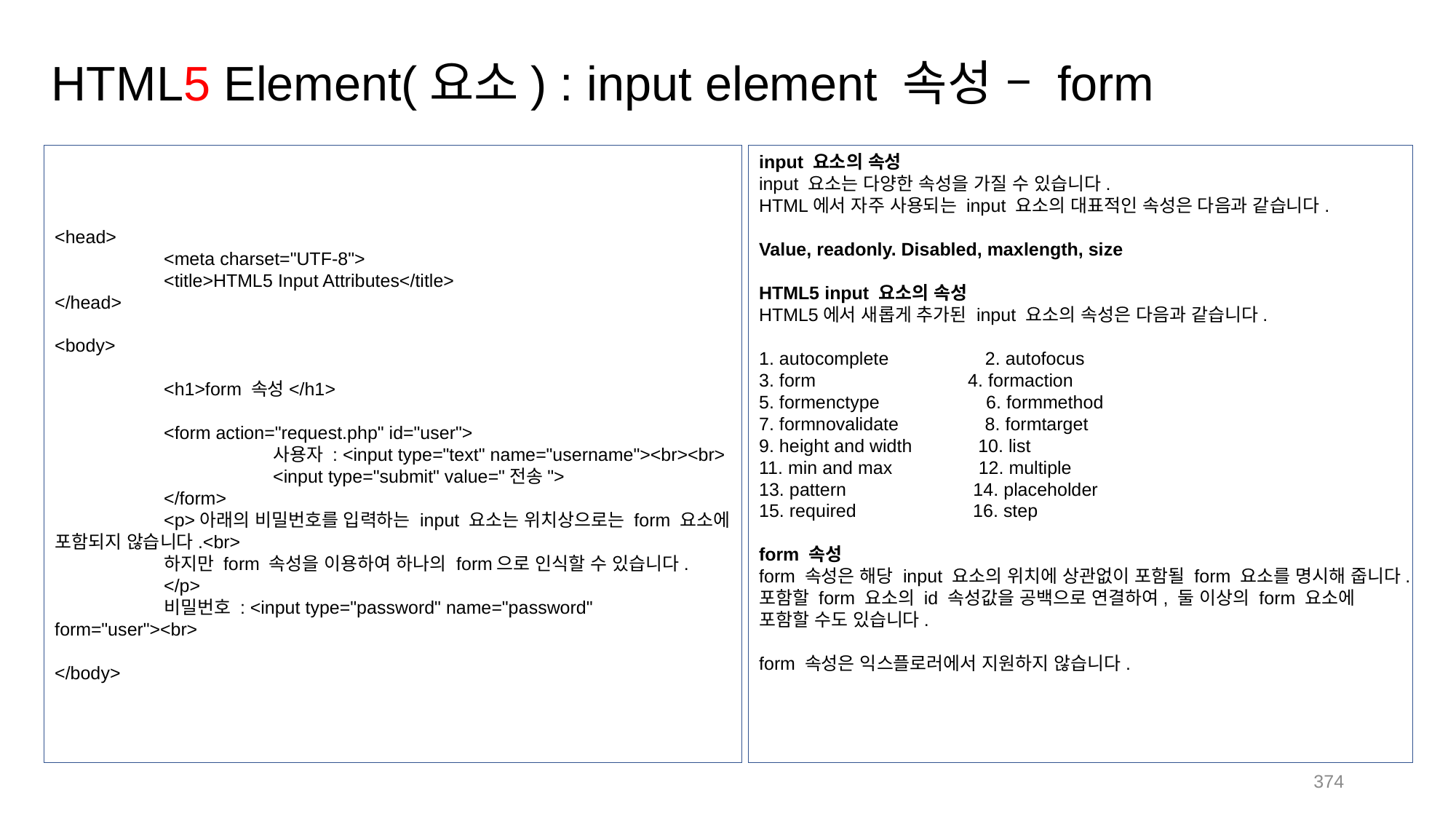

# HTML5 Element(요소) : input element 속성 – form
<head>
	<meta charset="UTF-8">
	<title>HTML5 Input Attributes</title>
</head>

<body>

	<h1>form 속성</h1>

	<form action="request.php" id="user">
		사용자 : <input type="text" name="username"><br><br>
		<input type="submit" value="전송">
	</form>
	<p>아래의 비밀번호를 입력하는 input 요소는 위치상으로는 form 요소에 포함되지 않습니다.<br>
	하지만 form 속성을 이용하여 하나의 form으로 인식할 수 있습니다.
	</p>
	비밀번호 : <input type="password" name="password" form="user"><br>

</body>
input 요소의 속성
input 요소는 다양한 속성을 가질 수 있습니다.
HTML에서 자주 사용되는 input 요소의 대표적인 속성은 다음과 같습니다.

Value, readonly. Disabled, maxlength, size

HTML5 input 요소의 속성
HTML5에서 새롭게 추가된 input 요소의 속성은 다음과 같습니다.

1. autocomplete                   2. autofocus
3. form                              4. formaction
5. formenctype                     6. formmethod
7. formnovalidate                 8. formtarget
9. height and width             10. list
11. min and max                 12. multiple
13. pattern                         14. placeholder
15. required                       16. step

form 속성
form 속성은 해당 input 요소의 위치에 상관없이 포함될 form 요소를 명시해 줍니다.
포함할 form 요소의 id 속성값을 공백으로 연결하여, 둘 이상의 form 요소에 포함할 수도 있습니다.

form 속성은 익스플로러에서 지원하지 않습니다.
374